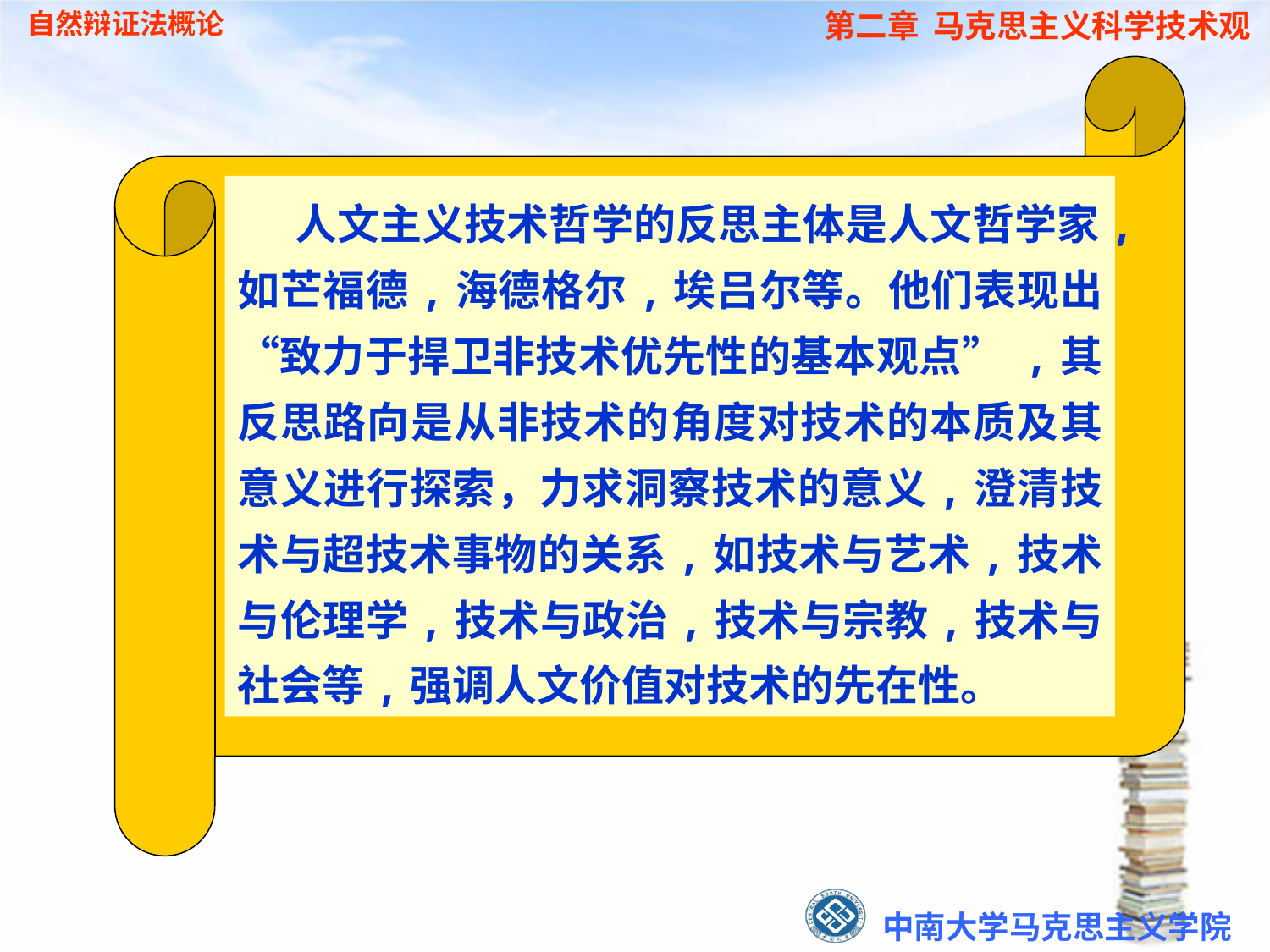

人文主义技术哲学的反思主体是人文哲学家,如芒福德,海德格尔,埃吕尔等。他们表现出“致力于捍卫非技术优先性的基本观点” ,其反思路向是从非技术的角度对技术的本质及其意义进行探索，力求洞察技术的意义,澄清技术与超技术事物的关系,如技术与艺术,技术与伦理学,技术与政治,技术与宗教,技术与社会等,强调人文价值对技术的先在性。